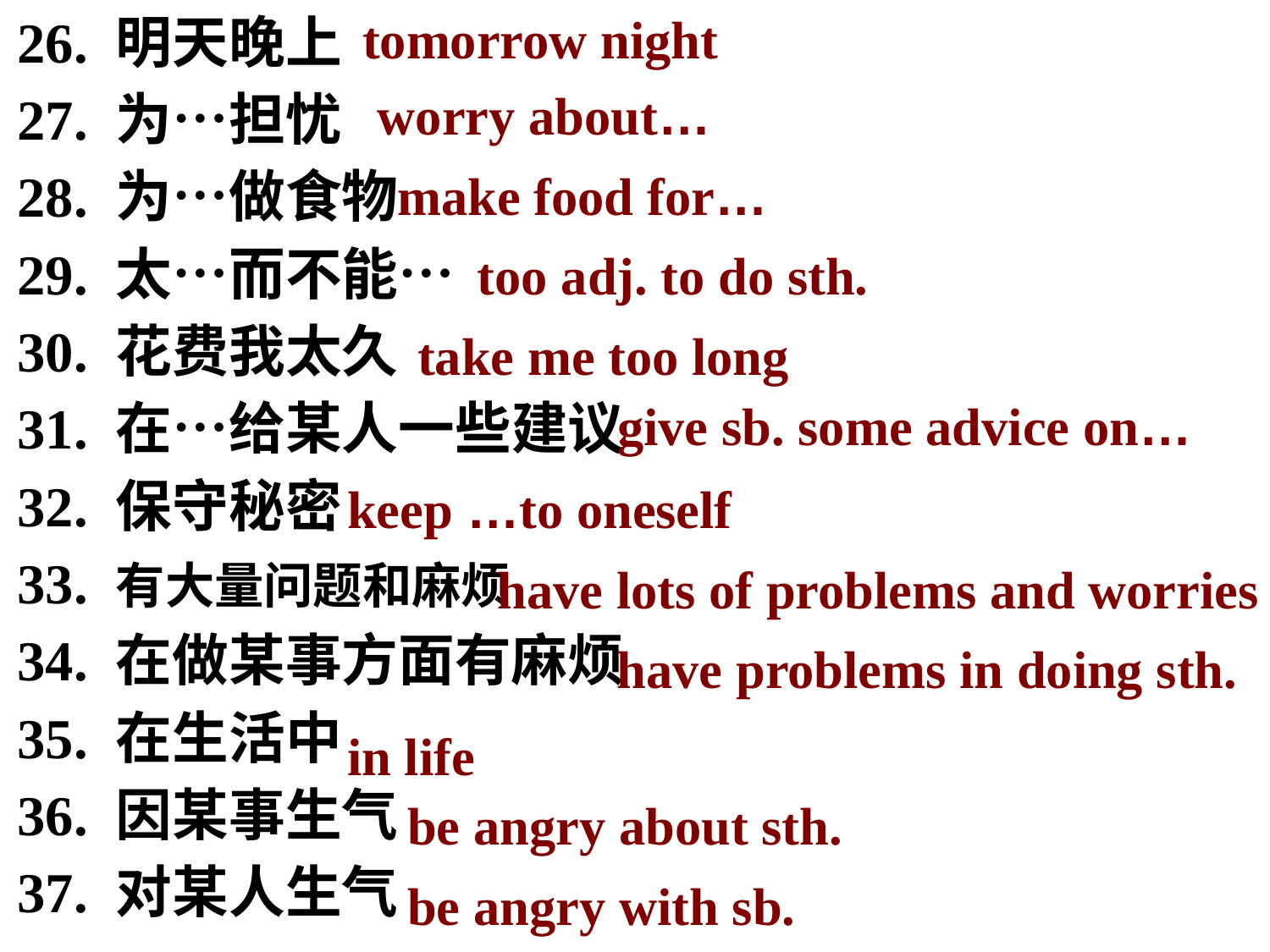

tomorrow night
26. 明天晚上
27. 为…担忧
28. 为…做食物
29. 太…而不能…
30. 花费我太久
31. 在…给某人一些建议
32. 保守秘密
33. 有大量问题和麻烦
34. 在做某事方面有麻烦
35. 在生活中
36. 因某事生气
37. 对某人生气
worry about…
make food for…
too adj. to do sth.
take me too long
give sb. some advice on…
keep …to oneself
have lots of problems and worries
have problems in doing sth.
in life
be angry about sth.
be angry with sb.